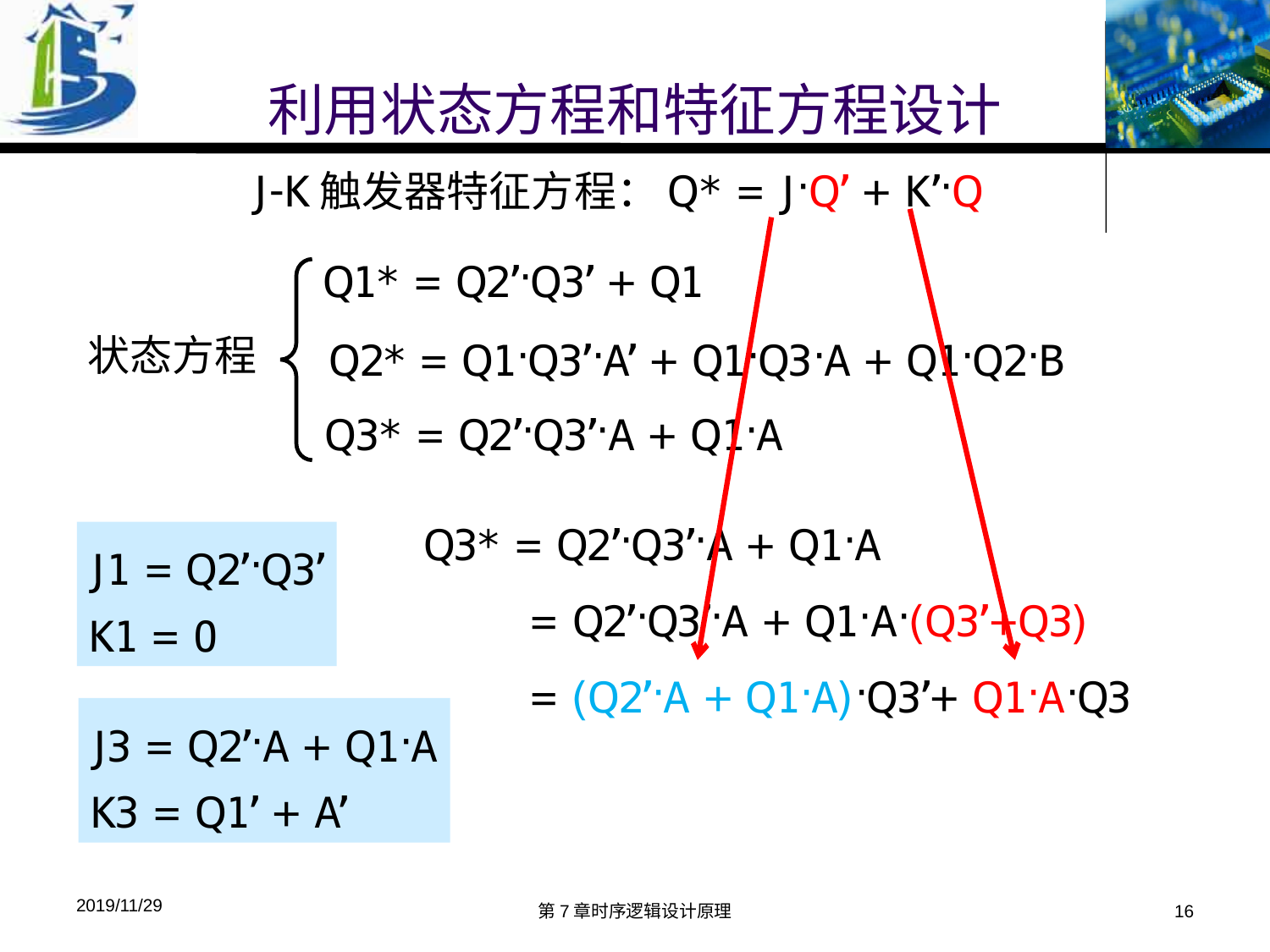

利用状态方程和特征方程设计
J-K触发器特征方程：Q* = J·Q’ + K’·Q
Q1* = Q2’·Q3’ + Q1

状态方程
Q2* = Q1·Q3’·A’ + Q1·Q3·A + Q1·Q2·B
Q3* = Q2’·Q3’·A + Q1·A
Q3* = Q2’·Q3’·A + Q1·A
        = Q2’·Q3’·A + Q1·A·(Q3’+Q3)
        = (Q2’·A + Q1·A)·Q3’+ Q1·A·Q3
J1 = Q2’·Q3’
K1 = 0
J3 = Q2’·A + Q1·A
K3 = Q1’ + A’
2019/11/29
第7章时序逻辑设计原理
16